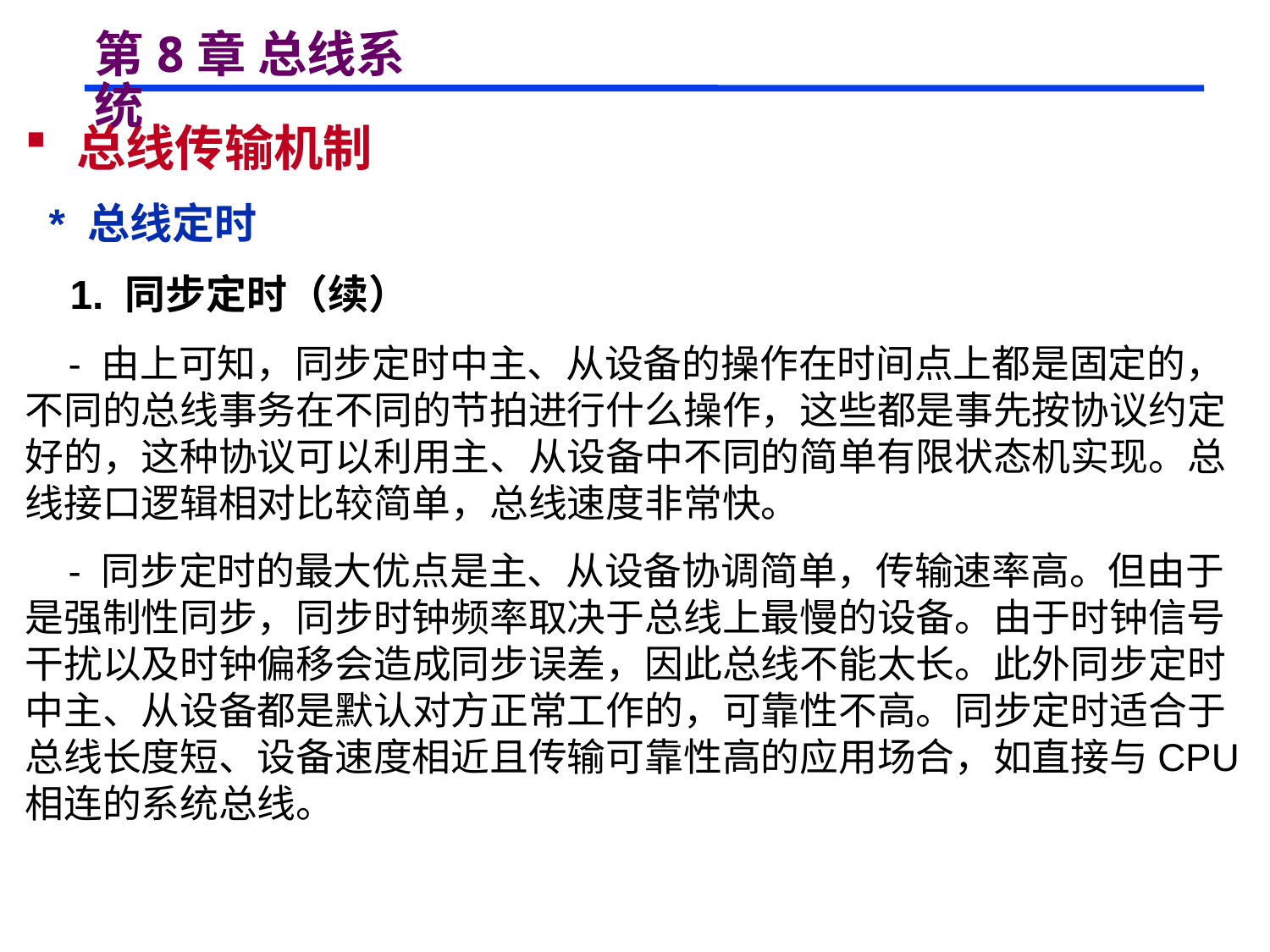

# 第8章 总线系统
 总线传输机制
  * 总线定时
    1. 同步定时（续）
    - 由上可知，同步定时中主、从设备的操作在时间点上都是固定的，不同的总线事务在不同的节拍进行什么操作，这些都是事先按协议约定好的，这种协议可以利用主、从设备中不同的简单有限状态机实现。总线接口逻辑相对比较简单，总线速度非常快。
    - 同步定时的最大优点是主、从设备协调简单，传输速率高。但由于是强制性同步，同步时钟频率取决于总线上最慢的设备。由于时钟信号干扰以及时钟偏移会造成同步误差，因此总线不能太长。此外同步定时中主、从设备都是默认对方正常工作的，可靠性不高。同步定时适合于总线长度短、设备速度相近且传输可靠性高的应用场合，如直接与CPU相连的系统总线。